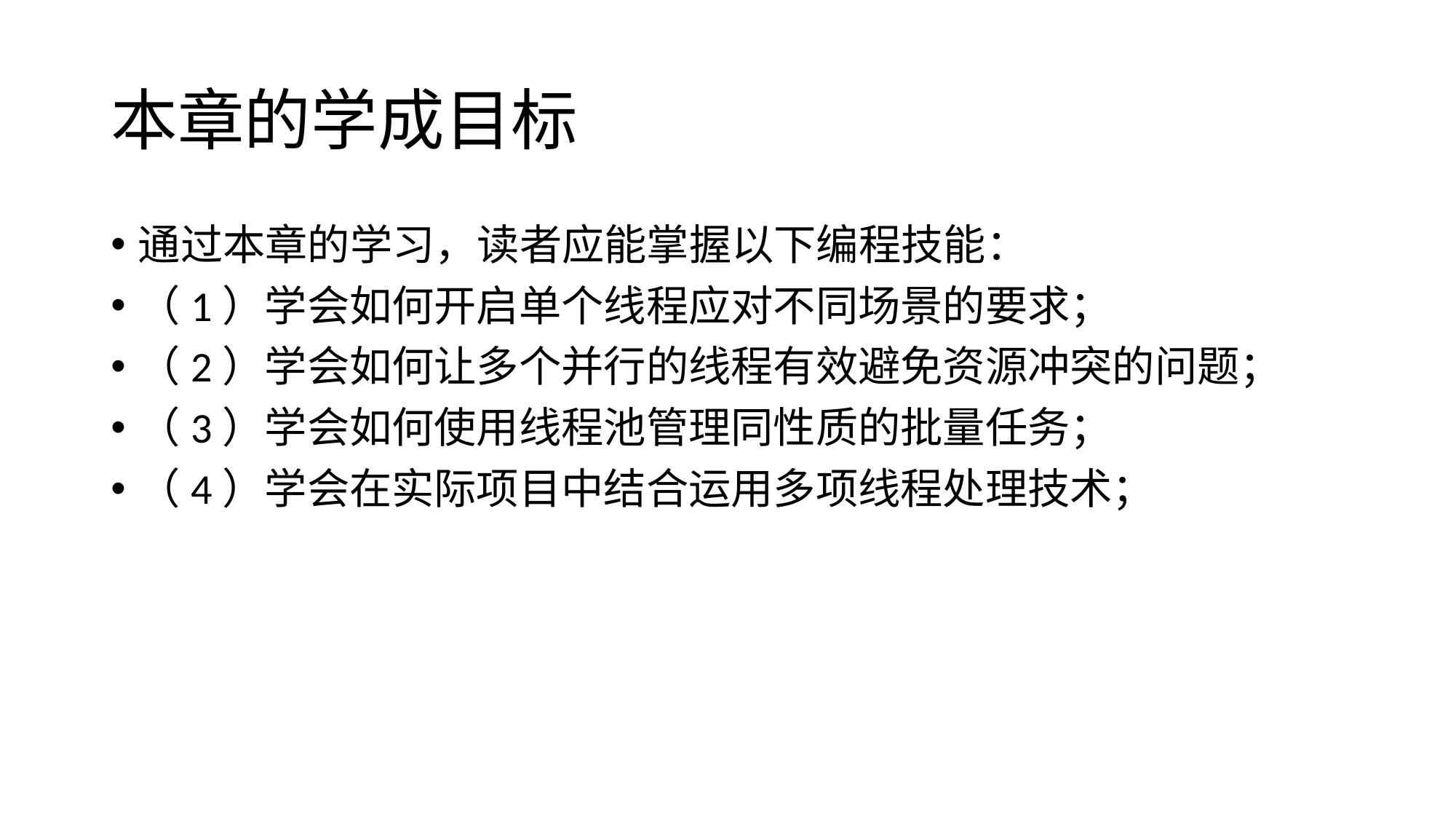

# 本章的学成目标
通过本章的学习，读者应能掌握以下编程技能：
（1）学会如何开启单个线程应对不同场景的要求；
（2）学会如何让多个并行的线程有效避免资源冲突的问题；
（3）学会如何使用线程池管理同性质的批量任务；
（4）学会在实际项目中结合运用多项线程处理技术；